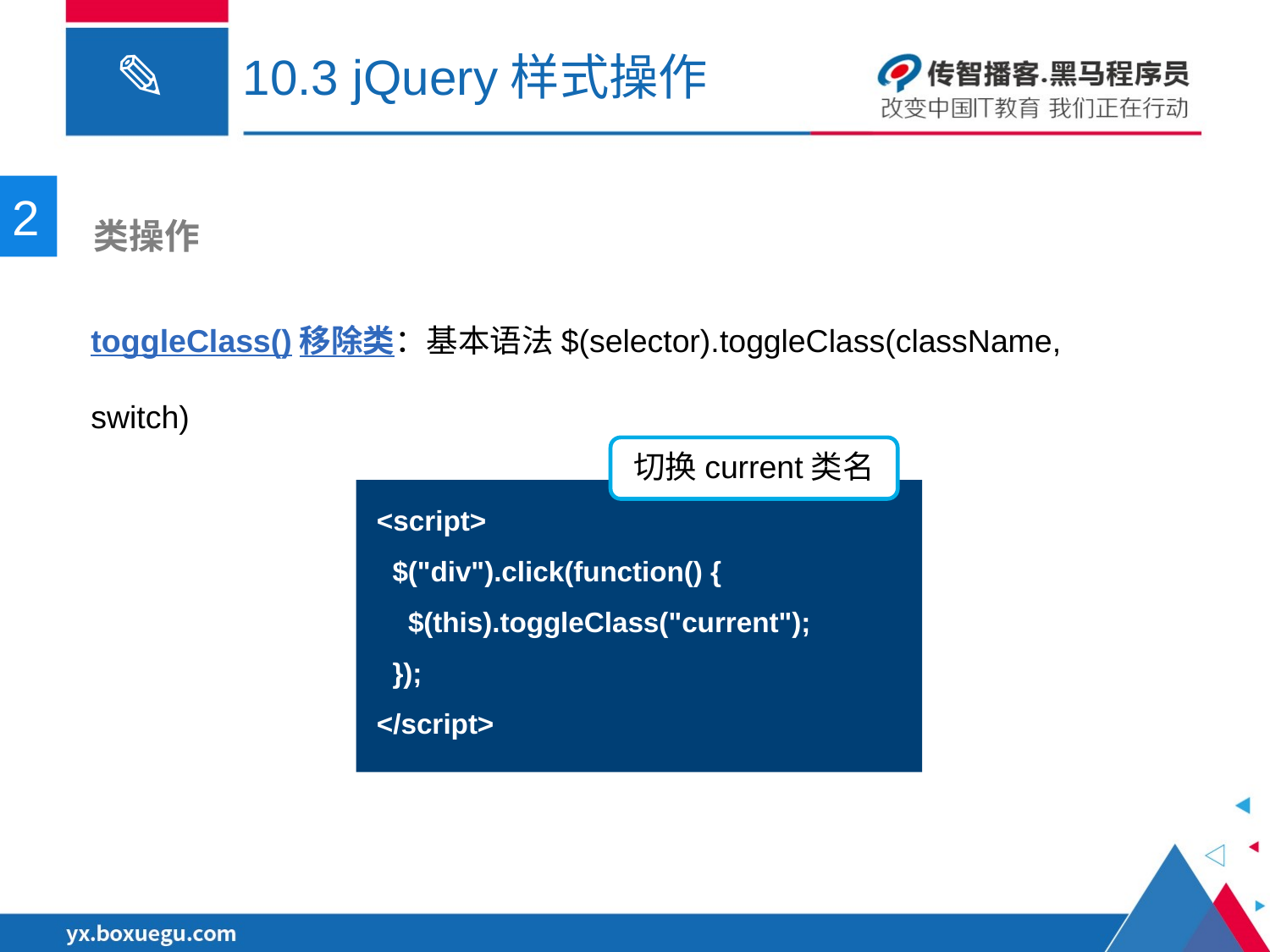

# 10.3 jQuery样式操作

2
  类操作
toggleClass()移除类：基本语法$(selector).toggleClass(className, switch)
切换current类名

<script>
  $("div").click(function() {
    $(this).toggleClass("current");
  });
</script>